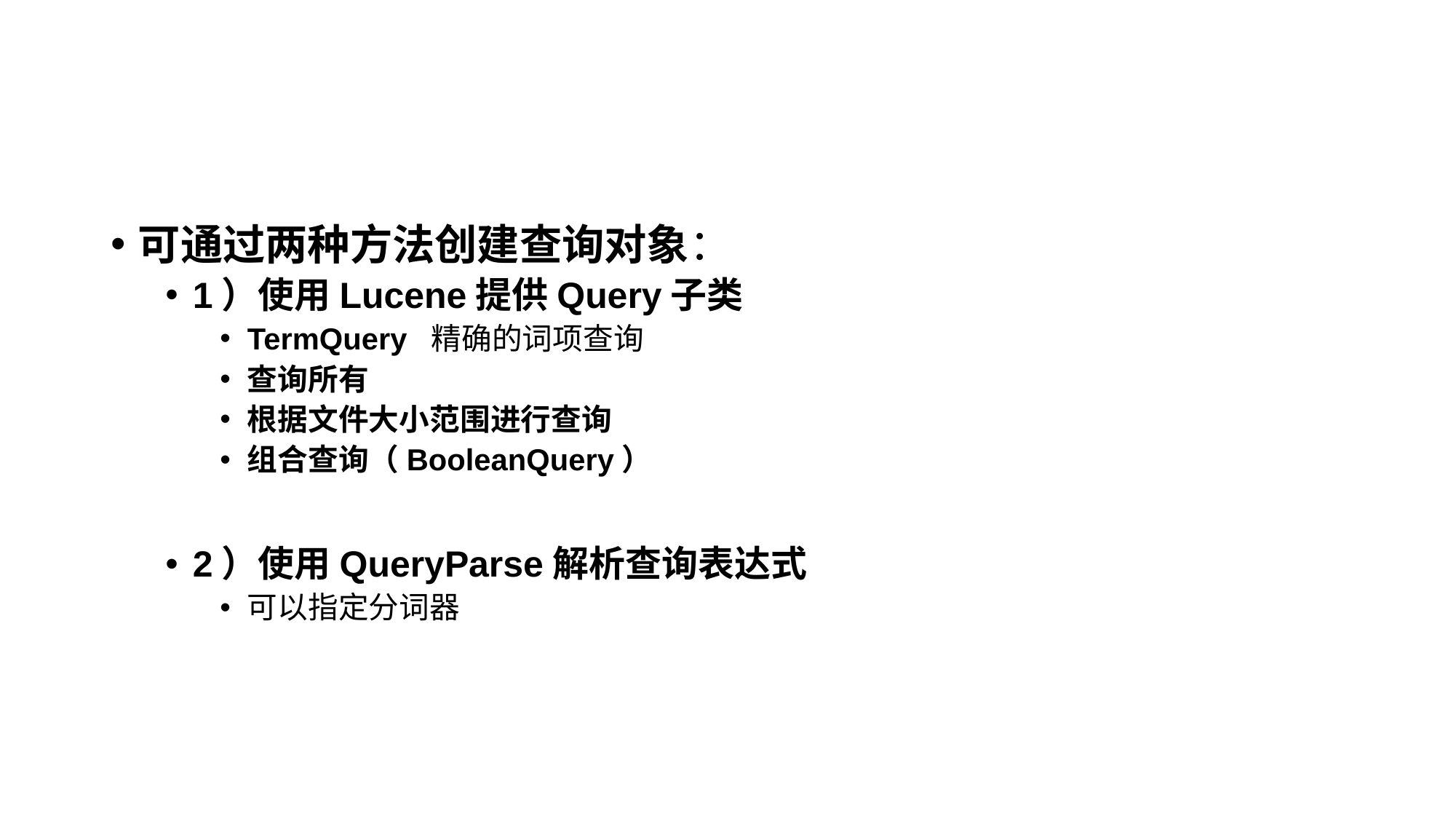

#
可通过两种方法创建查询对象：
1）使用Lucene提供Query子类
TermQuery  精确的词项查询
查询所有
根据文件大小范围进行查询
组合查询（BooleanQuery）

2）使用QueryParse解析查询表达式
可以指定分词器